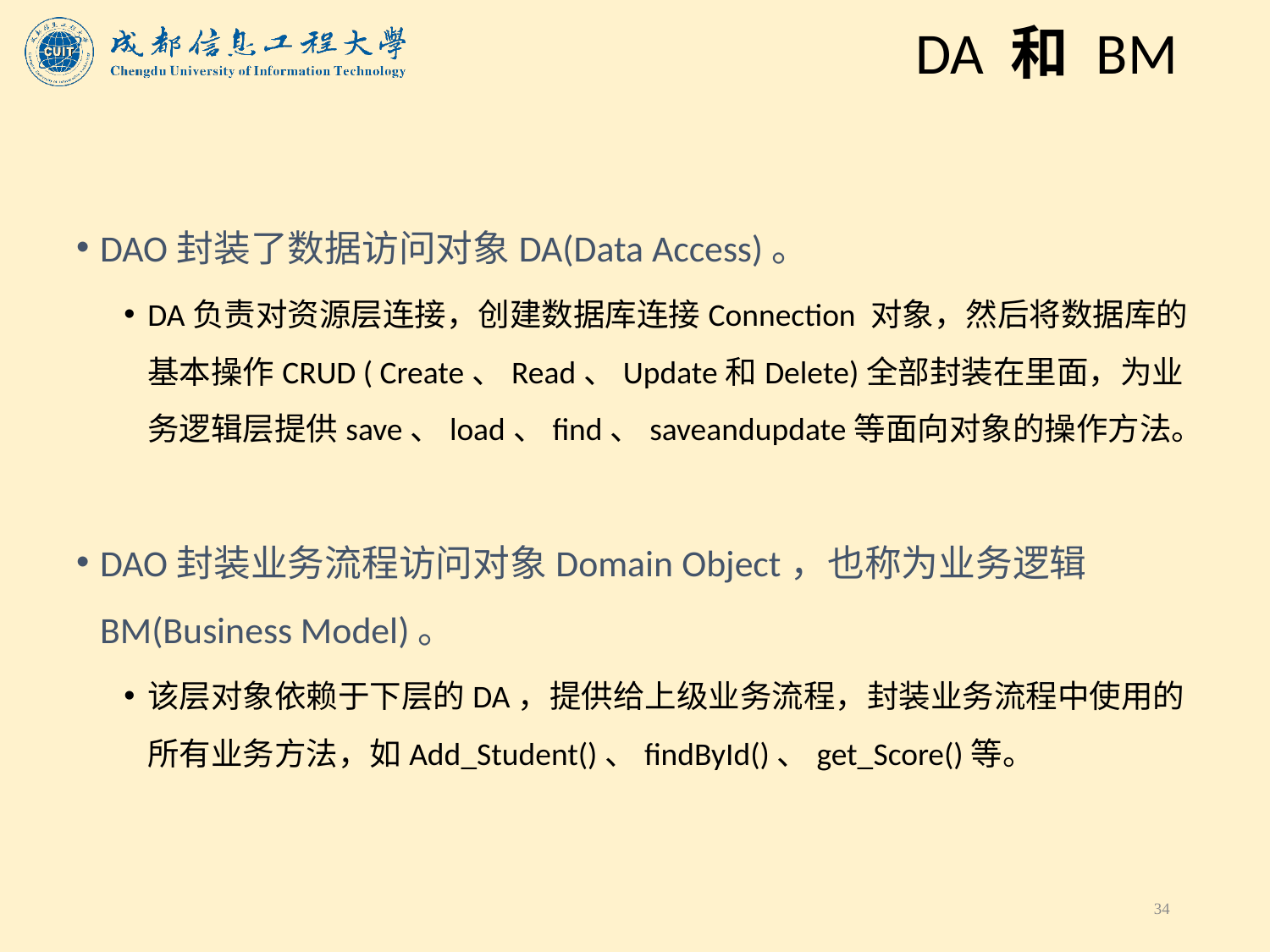

# DA 和 BM
DAO封装了数据访问对象DA(Data Access)。
DA负责对资源层连接，创建数据库连接Connection 对象，然后将数据库的基本操作CRUD ( Create、Read、Update和Delete)全部封装在里面，为业务逻辑层提供save、load、find、saveandupdate等面向对象的操作方法。
DAO封装业务流程访问对象Domain Object，也称为业务逻辑BM(Business Model)。
该层对象依赖于下层的DA，提供给上级业务流程，封装业务流程中使用的所有业务方法，如Add_Student()、findById()、get_Score()等。

34